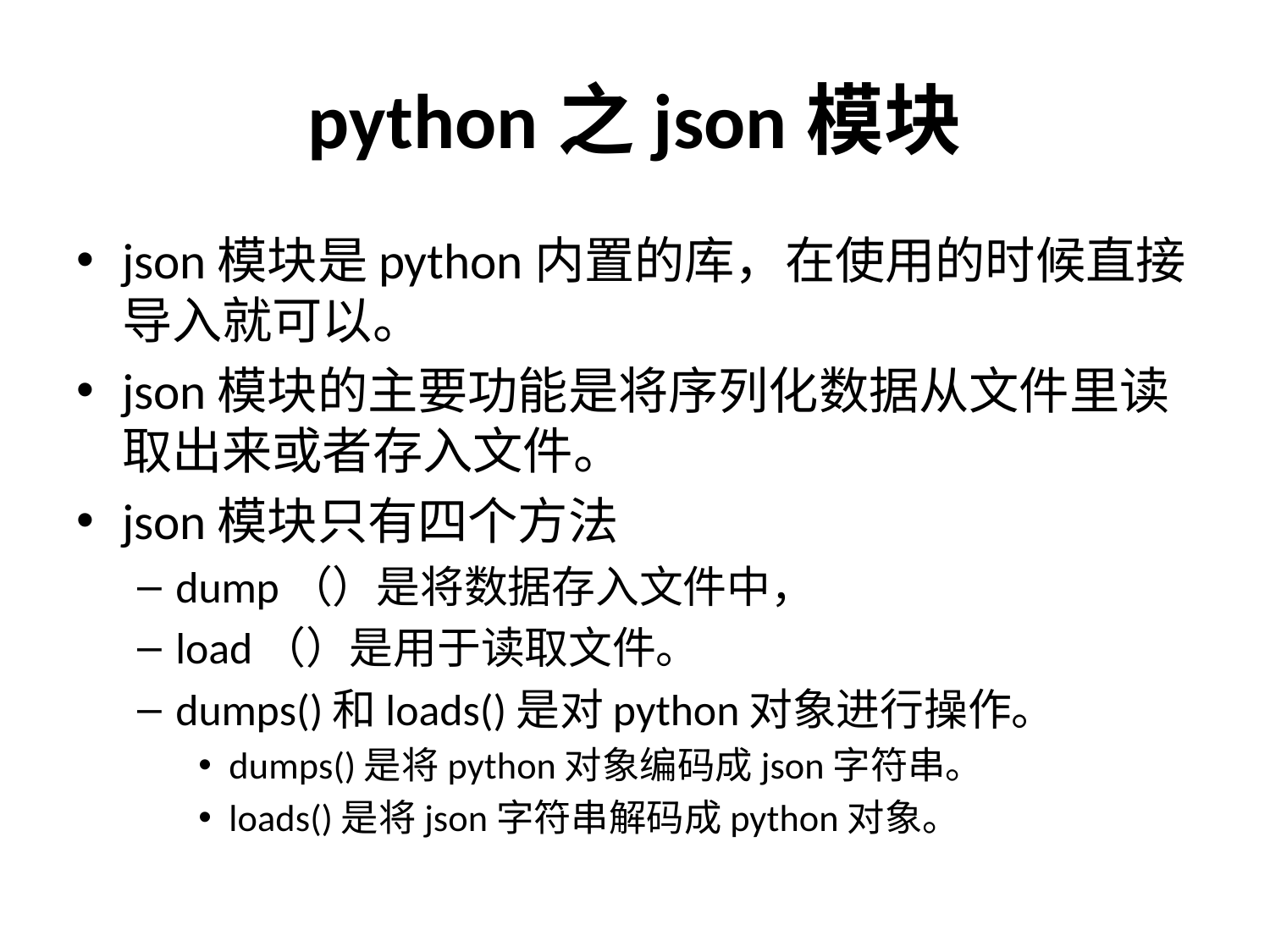

# python之json模块
json模块是python内置的库，在使用的时候直接导入就可以。
json模块的主要功能是将序列化数据从文件里读取出来或者存入文件。
json模块只有四个方法
dump（）是将数据存入文件中，
load（）是用于读取文件。
dumps()和loads()是对python对象进行操作。
dumps()是将python对象编码成json字符串。
loads()是将json字符串解码成python对象。